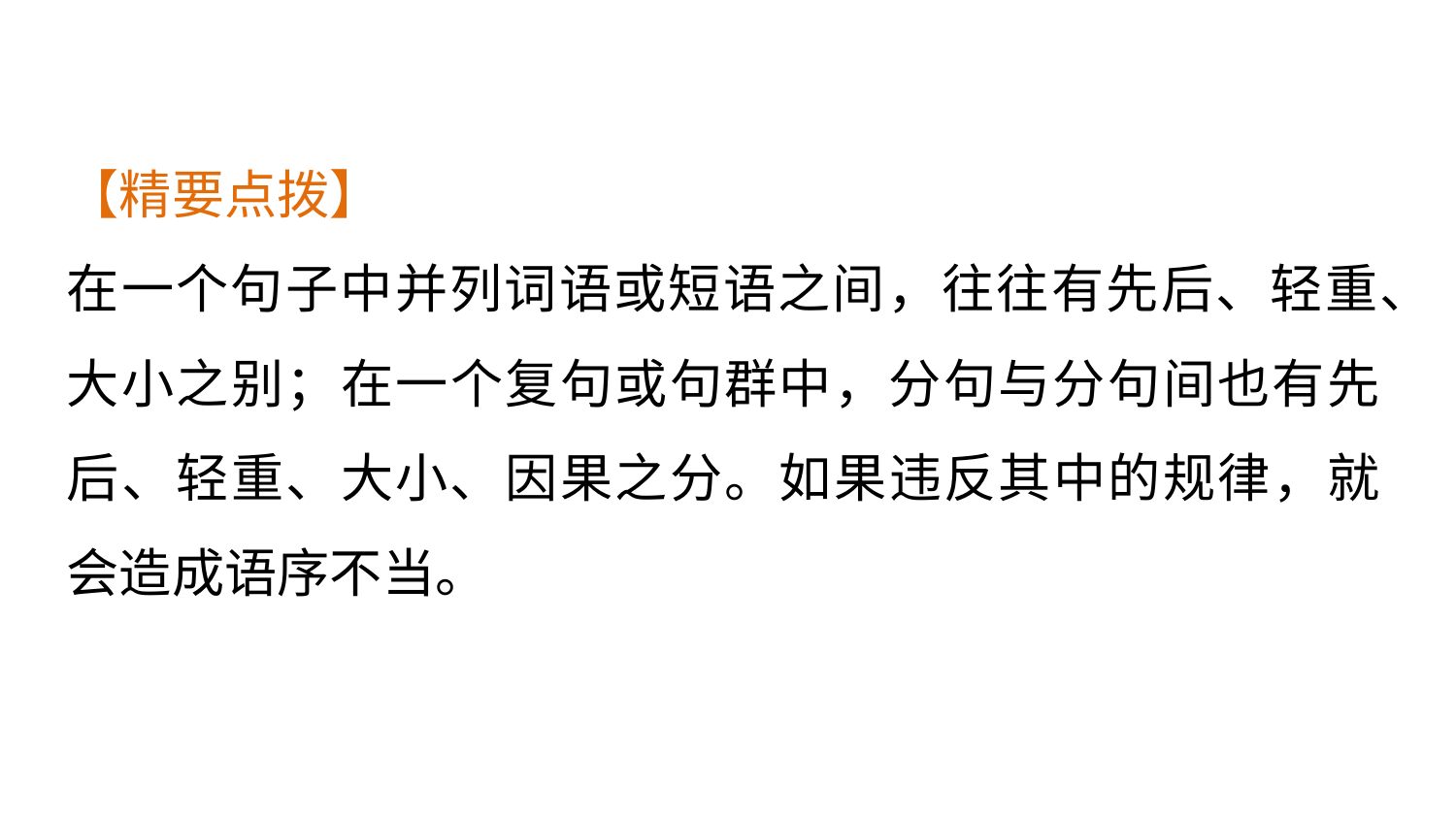

【精要点拨】
在一个句子中并列词语或短语之间，往往有先后、轻重、大小之别；在一个复句或句群中，分句与分句间也有先后、轻重、大小、因果之分。如果违反其中的规律，就会造成语序不当。